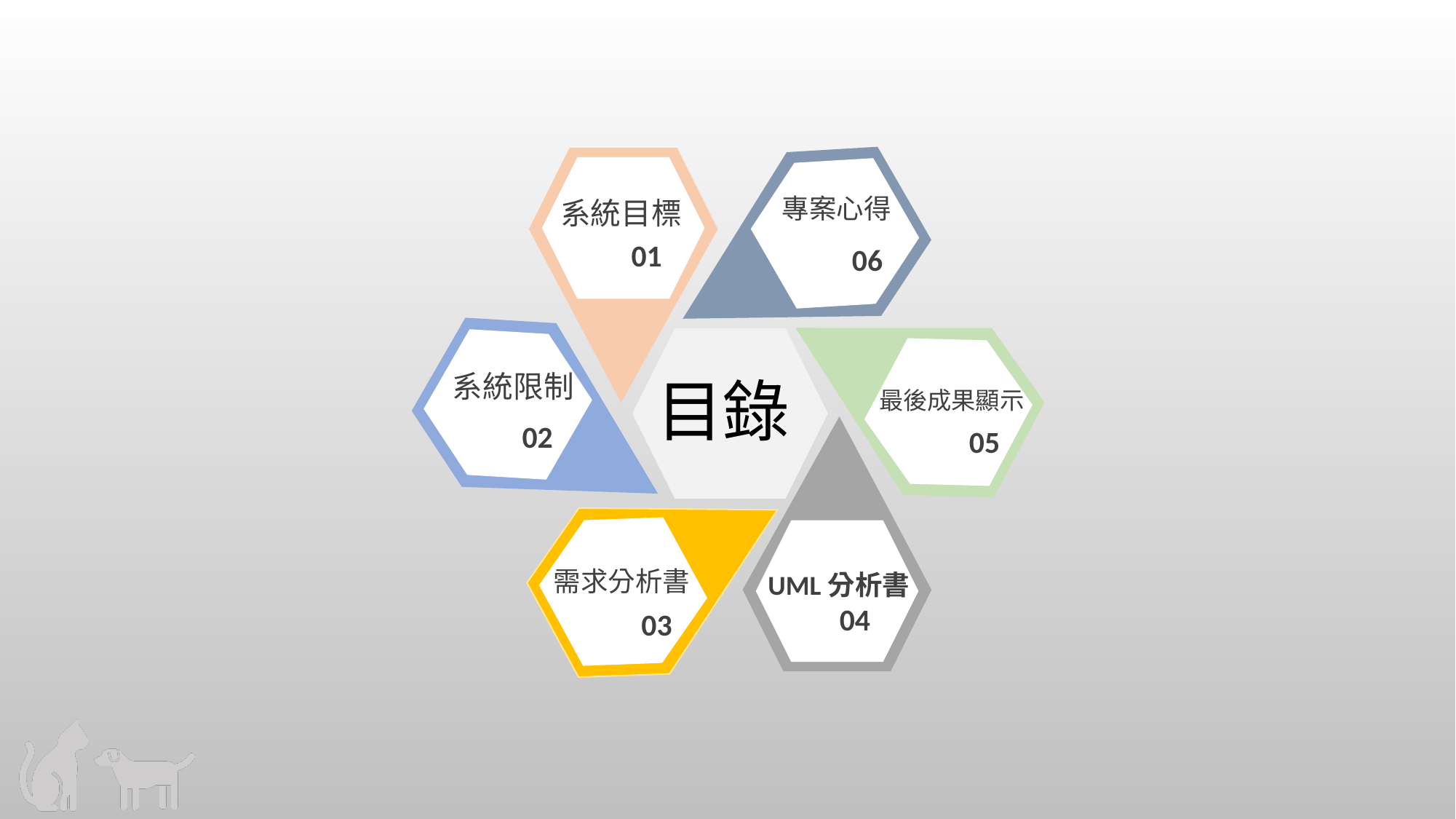

專案心得
系統目標
01
06

系統限制
最後成果顯示
02

05

需求分析書
UML分析書
04
03
目錄